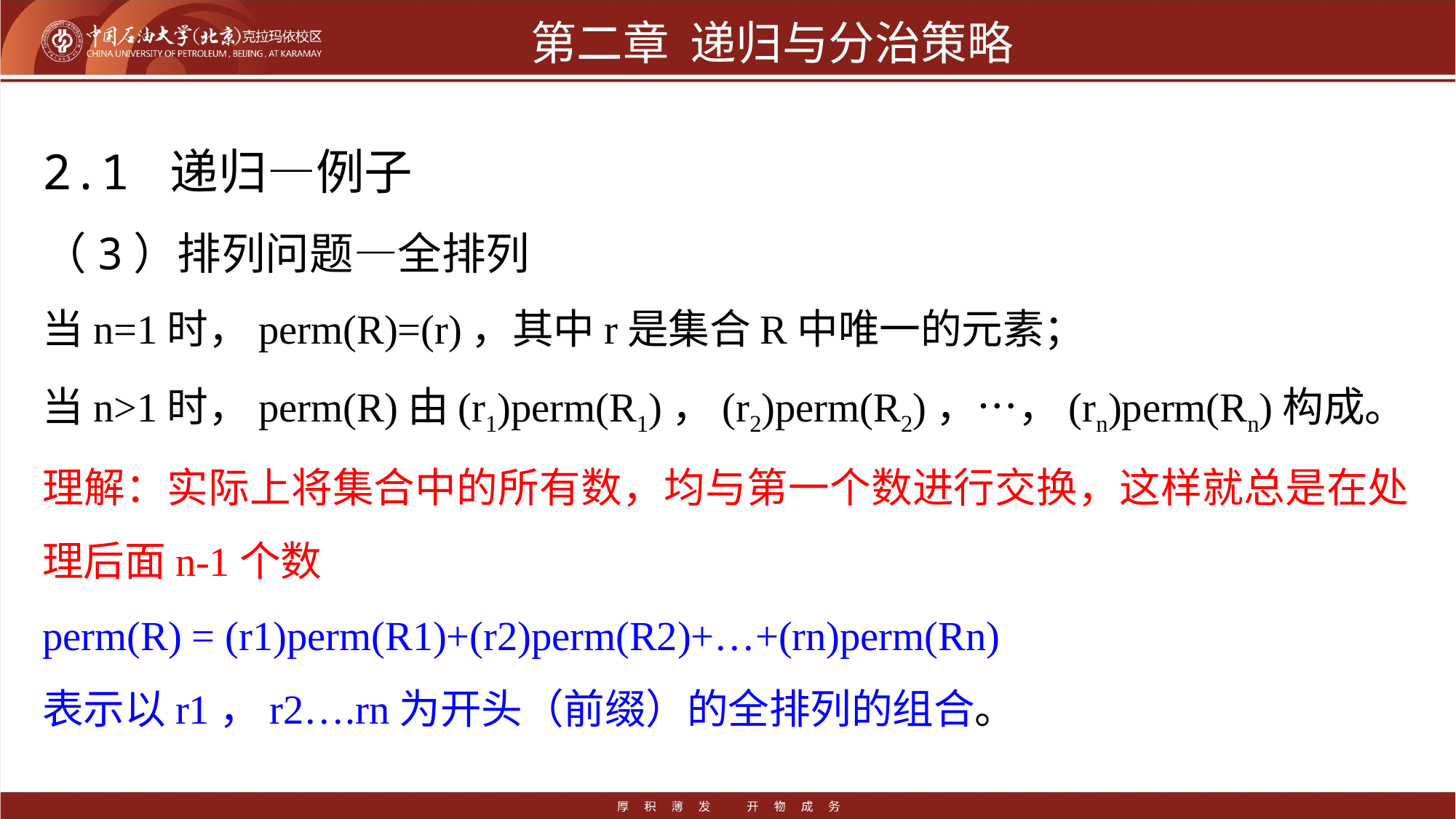

# 第二章  递归与分治策略
2.1 递归—例子
（3）排列问题—全排列
当n=1时，perm(R)=(r)，其中r是集合R中唯一的元素；
当n>1时，perm(R)由(r1)perm(R1)，(r2)perm(R2)，…，(rn)perm(Rn)构成。
理解：实际上将集合中的所有数，均与第一个数进行交换，这样就总是在处理后面n-1个数
perm(R) = (r1)perm(R1)+(r2)perm(R2)+…+(rn)perm(Rn)
表示以r1，r2….rn为开头（前缀）的全排列的组合。